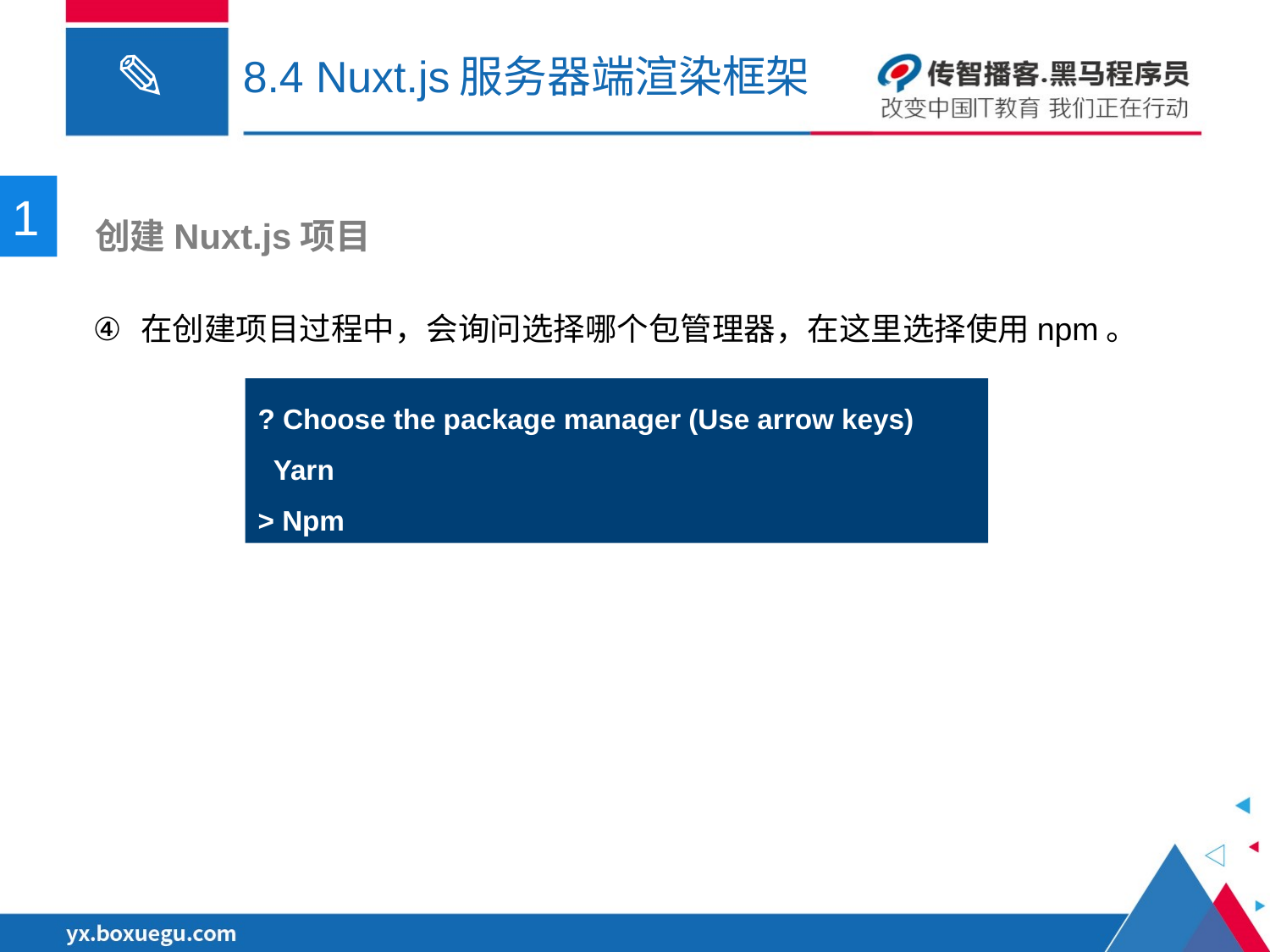

# 8.4 Nuxt.js服务器端渲染框架

1
  创建Nuxt.js项目
在创建项目过程中，会询问选择哪个包管理器，在这里选择使用npm。
? Choose the package manager (Use arrow keys)
  Yarn
> Npm